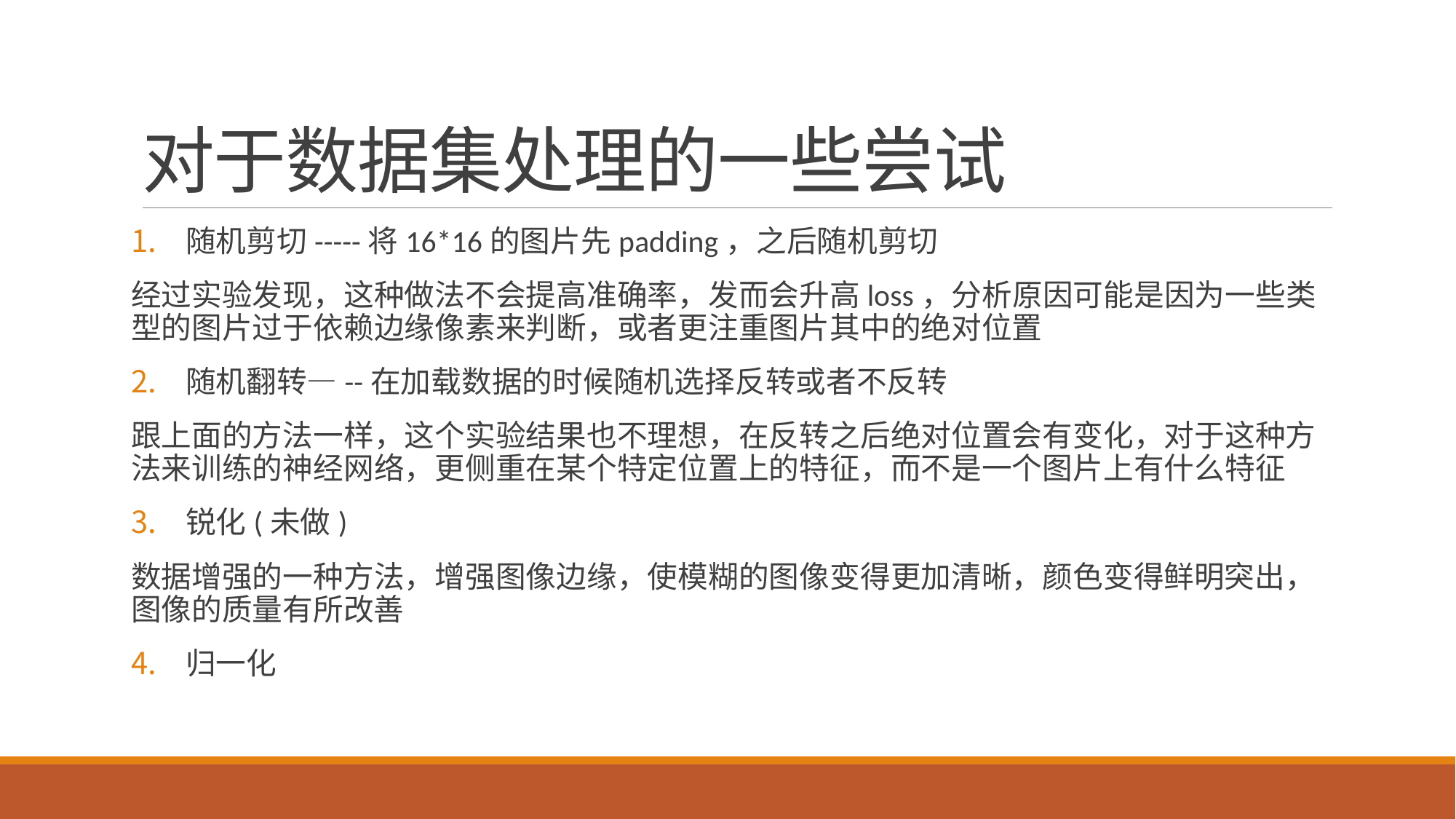

# 对于数据集处理的一些尝试
随机剪切-----将16*16的图片先padding，之后随机剪切
经过实验发现，这种做法不会提高准确率，发而会升高loss，分析原因可能是因为一些类型的图片过于依赖边缘像素来判断，或者更注重图片其中的绝对位置
随机翻转—--在加载数据的时候随机选择反转或者不反转
跟上面的方法一样，这个实验结果也不理想，在反转之后绝对位置会有变化，对于这种方法来训练的神经网络，更侧重在某个特定位置上的特征，而不是一个图片上有什么特征
锐化(未做)
数据增强的一种方法，增强图像边缘，使模糊的图像变得更加清晰，颜色变得鲜明突出，图像的质量有所改善
归一化